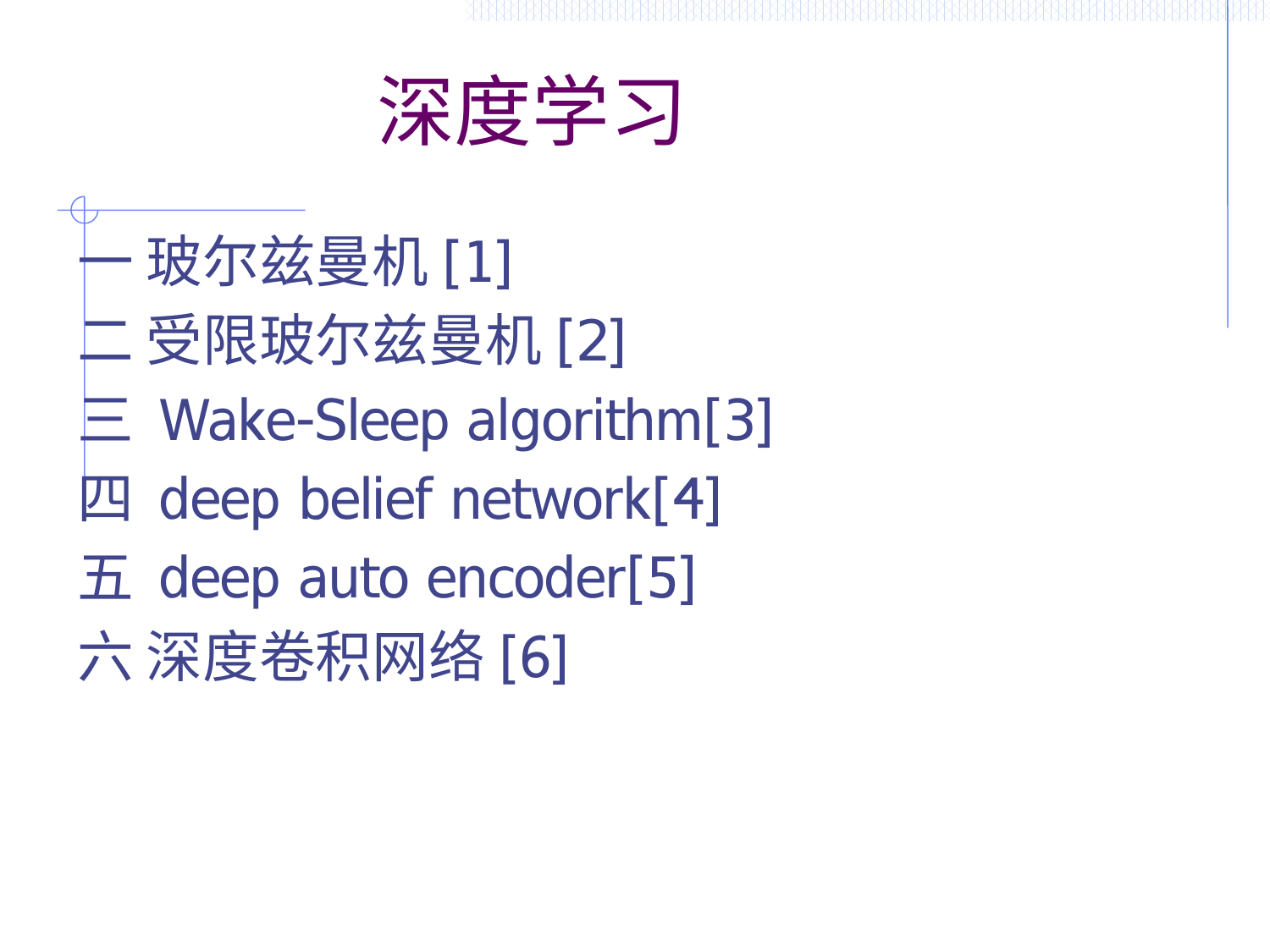

# 深度学习
一 玻尔兹曼机[1]
二 受限玻尔兹曼机[2]
三 Wake-Sleep algorithm[3]
四 deep belief network[4]
五 deep auto encoder[5]
六 深度卷积网络[6]